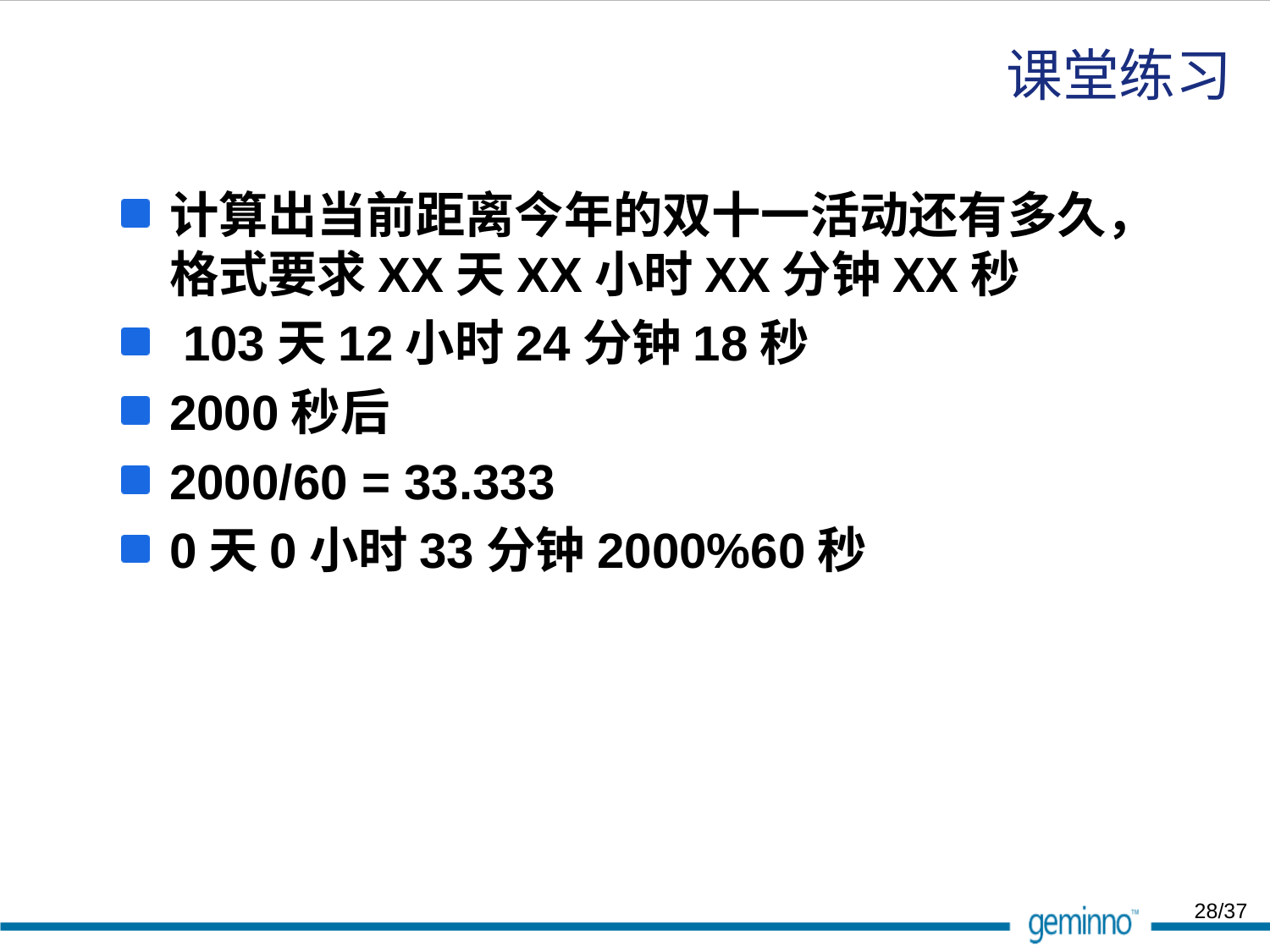

# 课堂练习
计算出当前距离今年的双十一活动还有多久，格式要求XX天XX小时XX分钟XX秒
 103天12小时24分钟18秒
2000秒后
2000/60 = 33.333
0天0小时33分钟2000%60秒
28/37